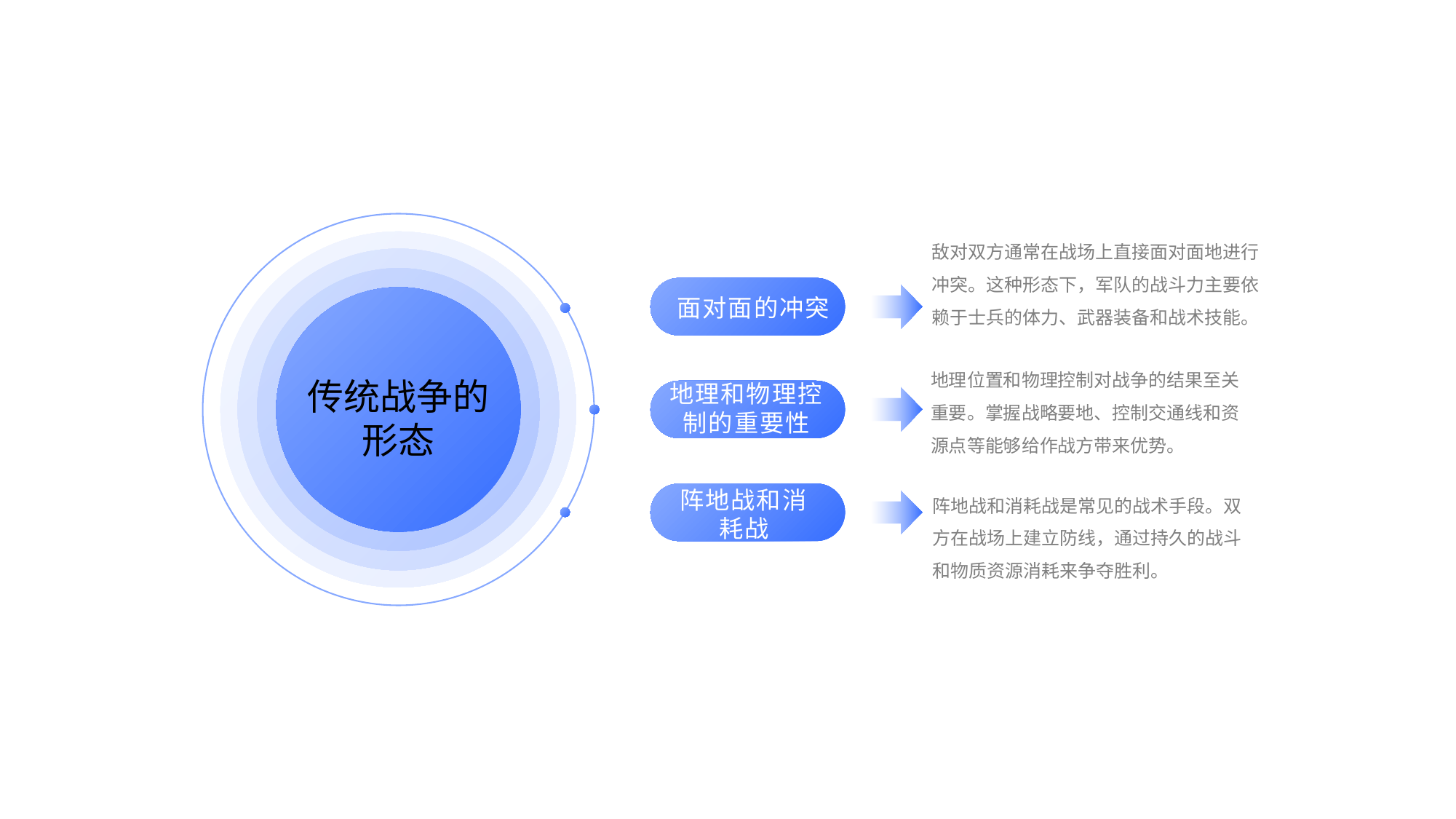

敌对双方通常在战场上直接面对面地进行冲突。这种形态下，军队的战斗力主要依赖于士兵的体力、武器装备和战术技能。

面对面的冲突

地理位置和物理控制对战争的结果至关重要。掌握战略要地、控制交通线和资源点等能够给作战方带来优势。
传统战争的形态

地理和物理控制的重要性

阵地战和消耗战

阵地战和消耗战是常见的战术手段。双方在战场上建立防线，通过持久的战斗和物质资源消耗来争夺胜利。